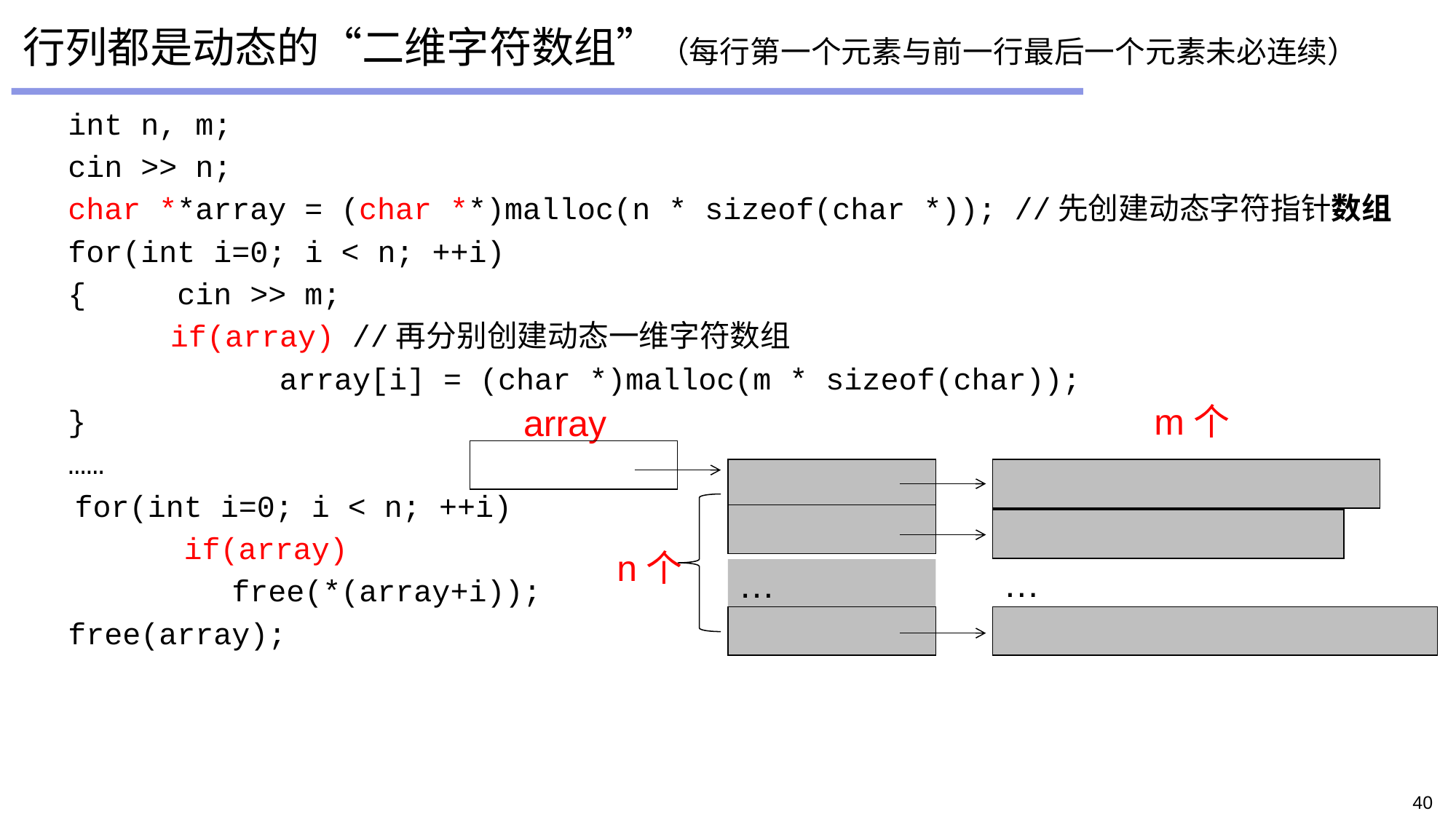

# 行列都是动态的“二维字符数组”（每行第一个元素与前一行最后一个元素未必连续）
int n, m;
cin >> n;
char **array = (char **)malloc(n * sizeof(char *)); //先创建动态字符指针数组
for(int i=0; i < n; ++i)
{	cin >> m;
	if(array) //再分别创建动态一维字符数组
		array[i] = (char *)malloc(m * sizeof(char));
}
……
for(int i=0; i < n; ++i)
	if(array)
		free(*(array+i));
   free(array);
m个
array

…

n个
…

40